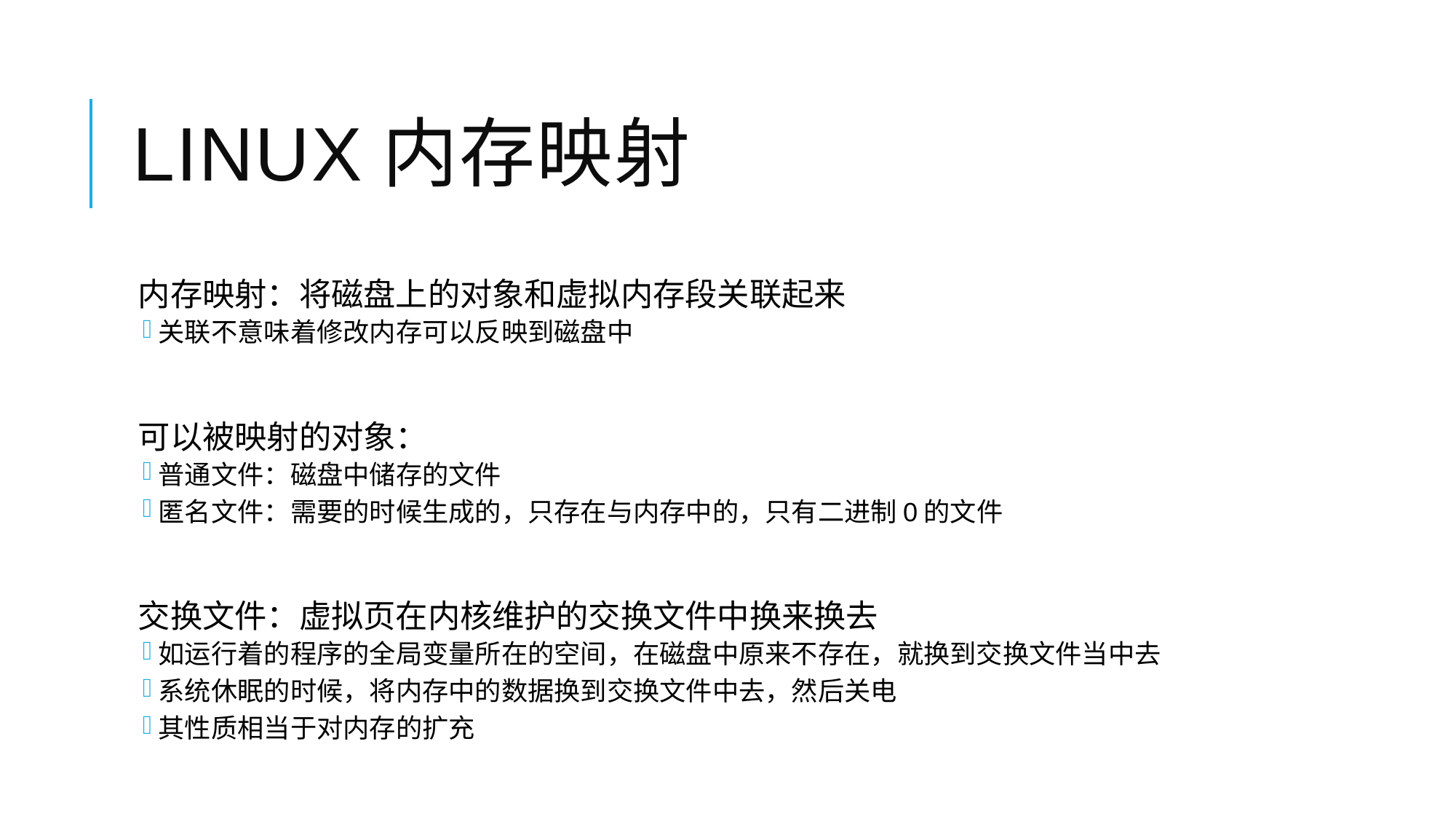

# linux内存映射
内存映射：将磁盘上的对象和虚拟内存段关联起来
关联不意味着修改内存可以反映到磁盘中

可以被映射的对象：
普通文件：磁盘中储存的文件
匿名文件：需要的时候生成的，只存在与内存中的，只有二进制0的文件

交换文件：虚拟页在内核维护的交换文件中换来换去
如运行着的程序的全局变量所在的空间，在磁盘中原来不存在，就换到交换文件当中去
系统休眠的时候，将内存中的数据换到交换文件中去，然后关电
其性质相当于对内存的扩充